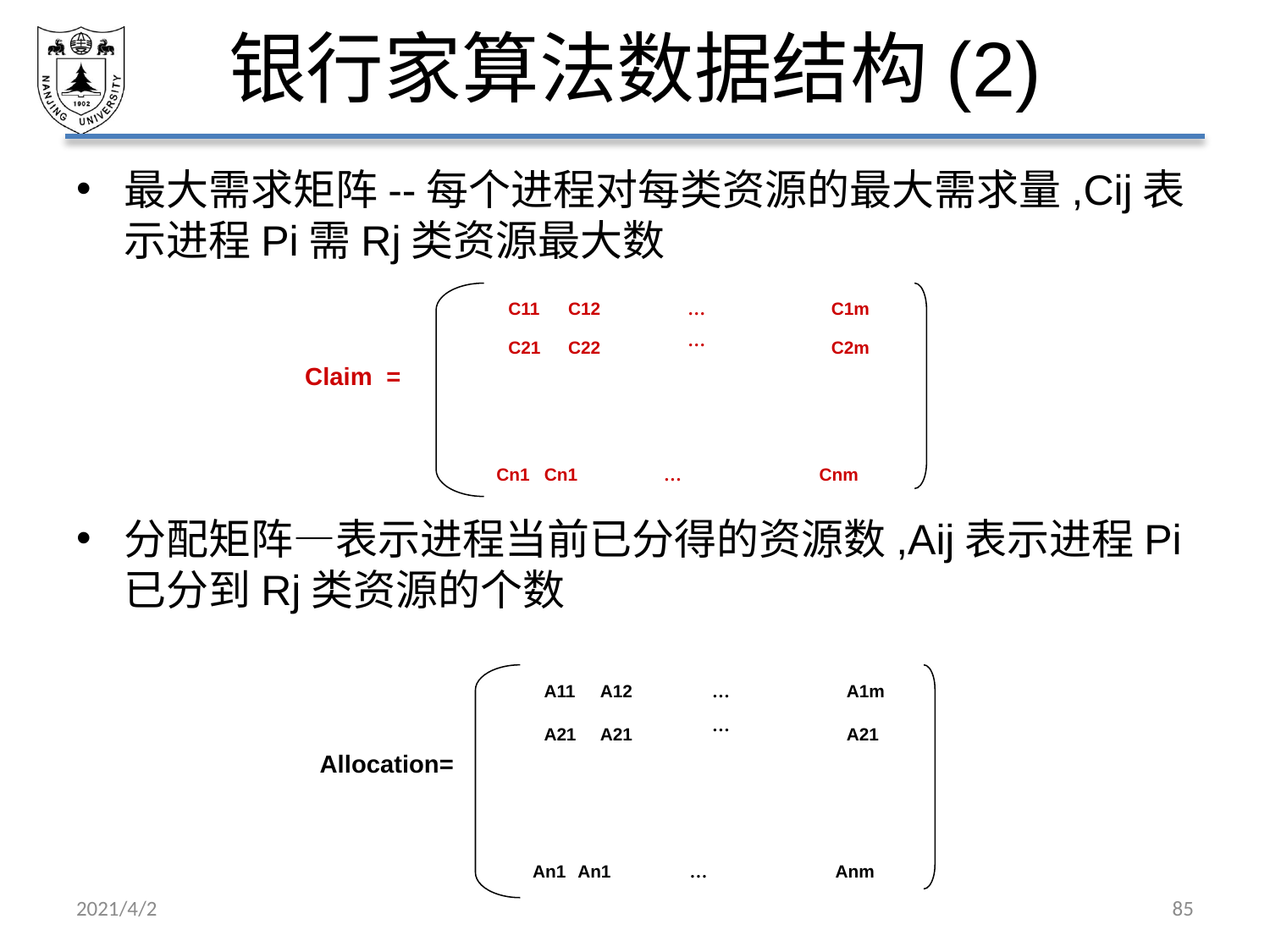

# 银行家算法数据结构(2)
最大需求矩阵--每个进程对每类资源的最大需求量,Cij表示进程Pi需Rj类资源最大数

分配矩阵—表示进程当前已分得的资源数,Aij表示进程Pi已分到Rj类资源的个数

C11
C12
…
C1m
…
C21
C22
C2m
Claim  =
Cn1
Cn1
…
Cnm

A11
A12
…
A1m
…
A21
A21
A21
Allocation=
An1
An1
…
Anm
2021/4/2
85